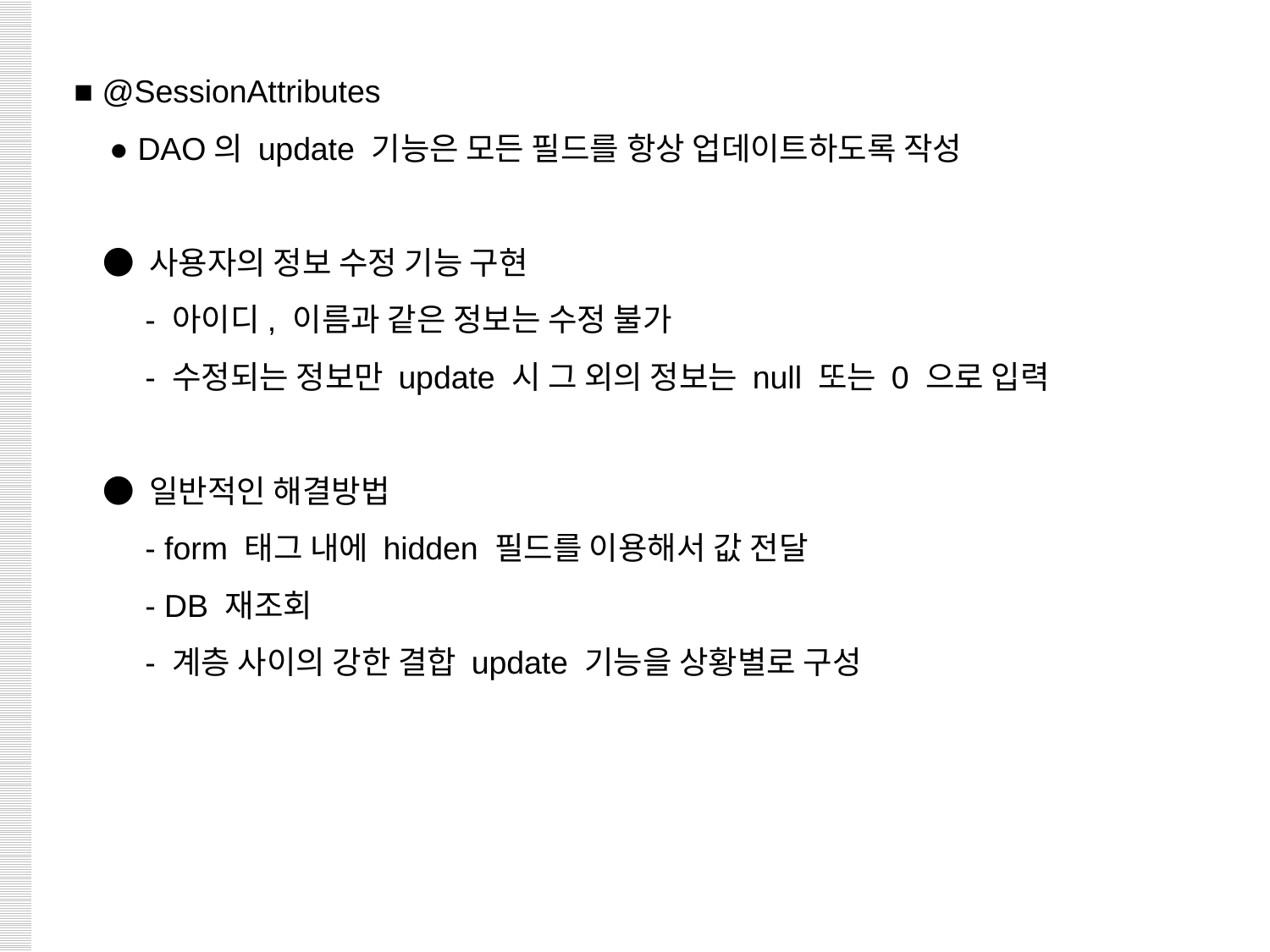

■ @SessionAttributes
    ● DAO의 update 기능은 모든 필드를 항상 업데이트하도록 작성

    ● 사용자의 정보 수정 기능 구현
        - 아이디, 이름과 같은 정보는 수정 불가
        - 수정되는 정보만 update 시 그 외의 정보는 null 또는 0 으로 입력

    ● 일반적인 해결방법
        - form 태그 내에 hidden 필드를 이용해서 값 전달
        - DB 재조회
        - 계층 사이의 강한 결합 update 기능을 상황별로 구성